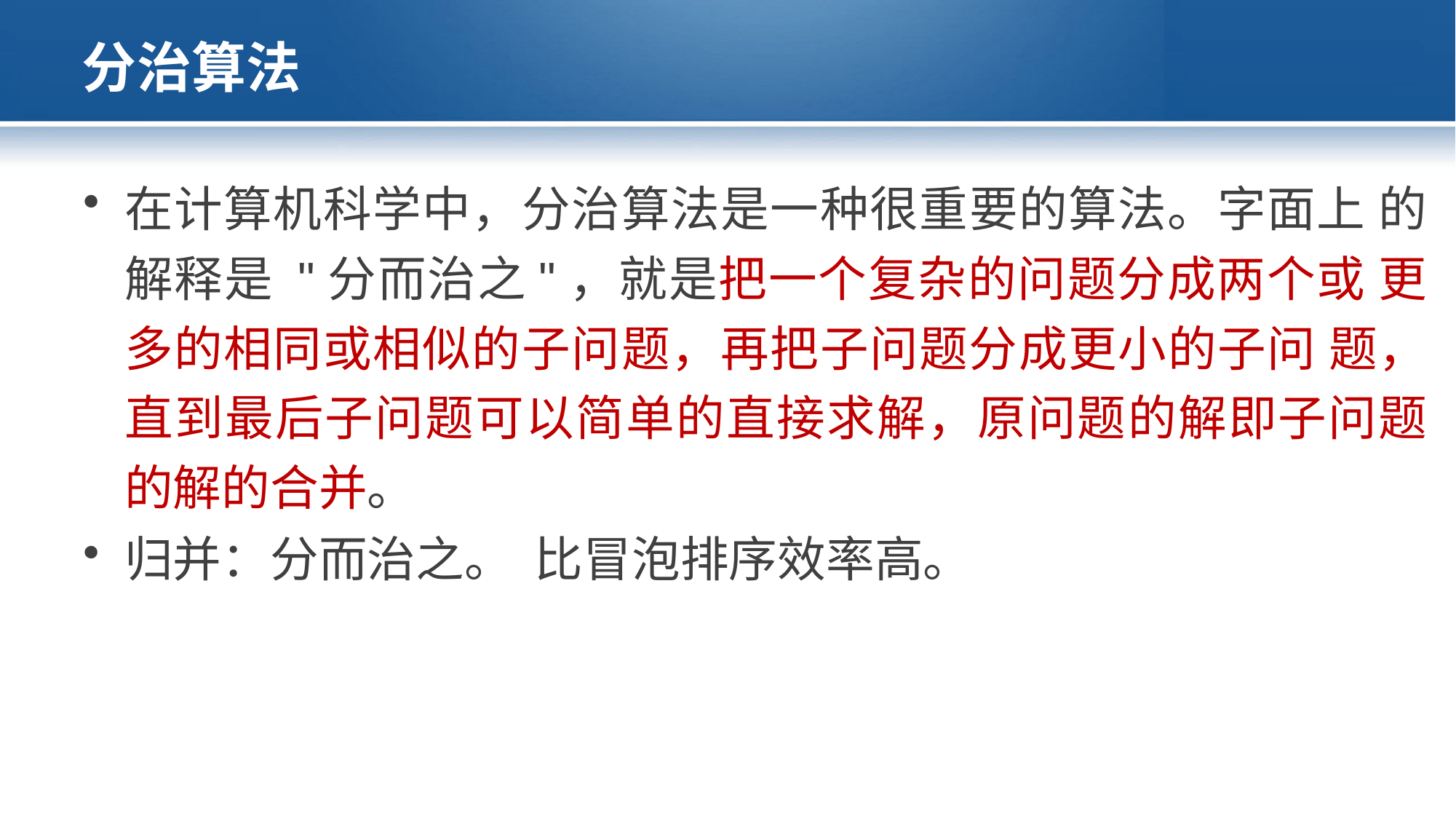

# 分治算法
在计算机科学中，分治算法是一种很重要的算法。字面上 的解释是 "分而治之"，就是把一个复杂的问题分成两个或 更多的相同或相似的子问题，再把子问题分成更小的子问 题，直到最后子问题可以简单的直接求解，原问题的解即子问题的解的合并。
归并：分而治之。  比冒泡排序效率高。